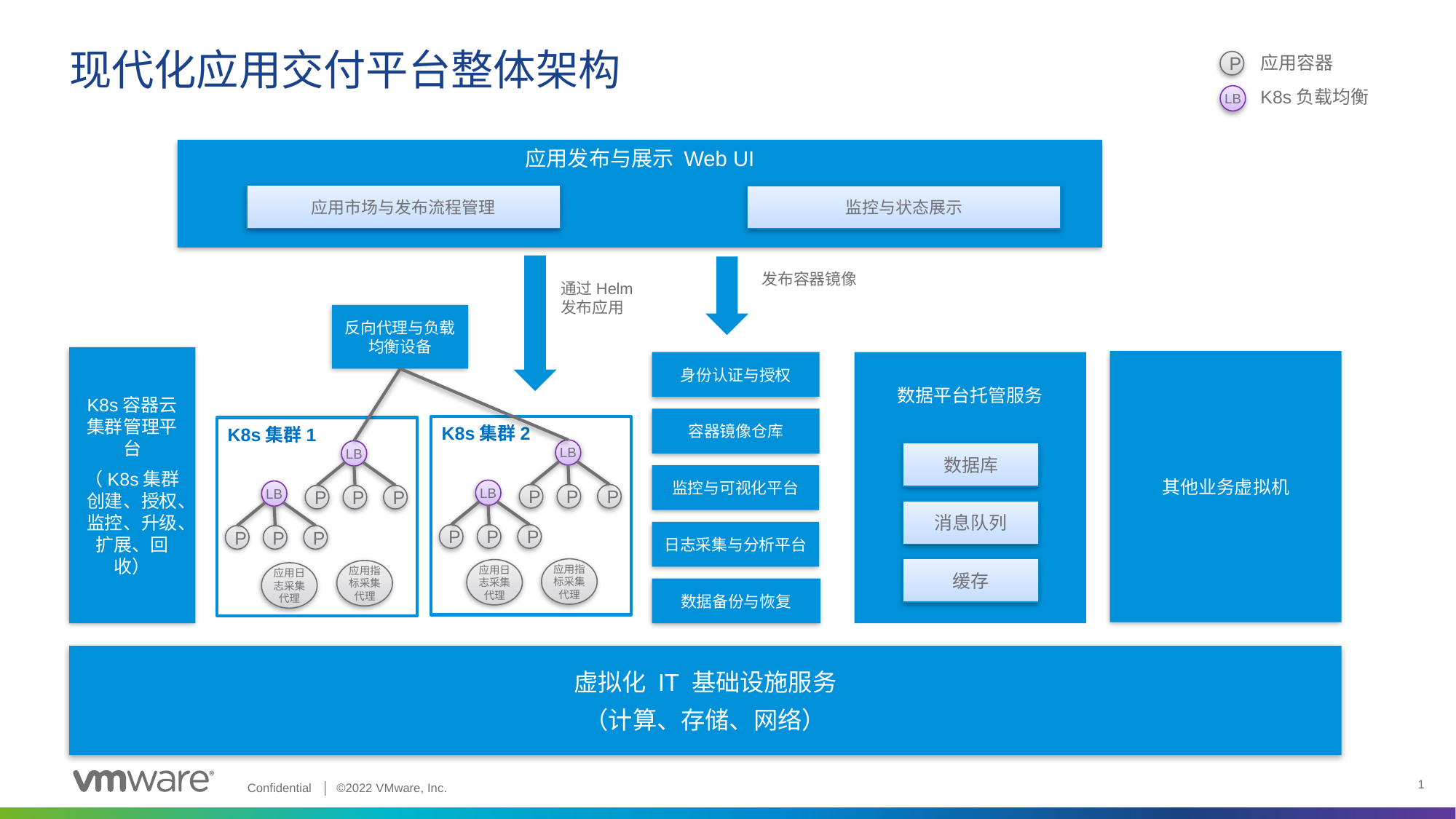

# 现代化应用交付平台整体架构
P
应用容器
LB
K8s负载均衡

应用发布与展示 Web UI
应用市场与发布流程管理
监控与状态展示

发布容器镜像
通过Helm发布应用
反向代理与负载均衡设备
K8s容器云集群管理平台
（K8s集群创建、授权、监控、升级、扩展、回收）
其他业务虚拟机
身份认证与授权
数据平台托管服务

容器镜像仓库
K8s集群2
K8s集群1
LB
LB
数据库
监控与可视化平台
LB
LB
P
P
P
P
P
P
消息队列
日志采集与分析平台
P
P
P
P
P
P
缓存
应用指标采集代理
应用日志采集代理
应用指标采集代理
应用日志采集代理
数据备份与恢复
虚拟化 IT 基础设施服务
（计算、存储、网络）